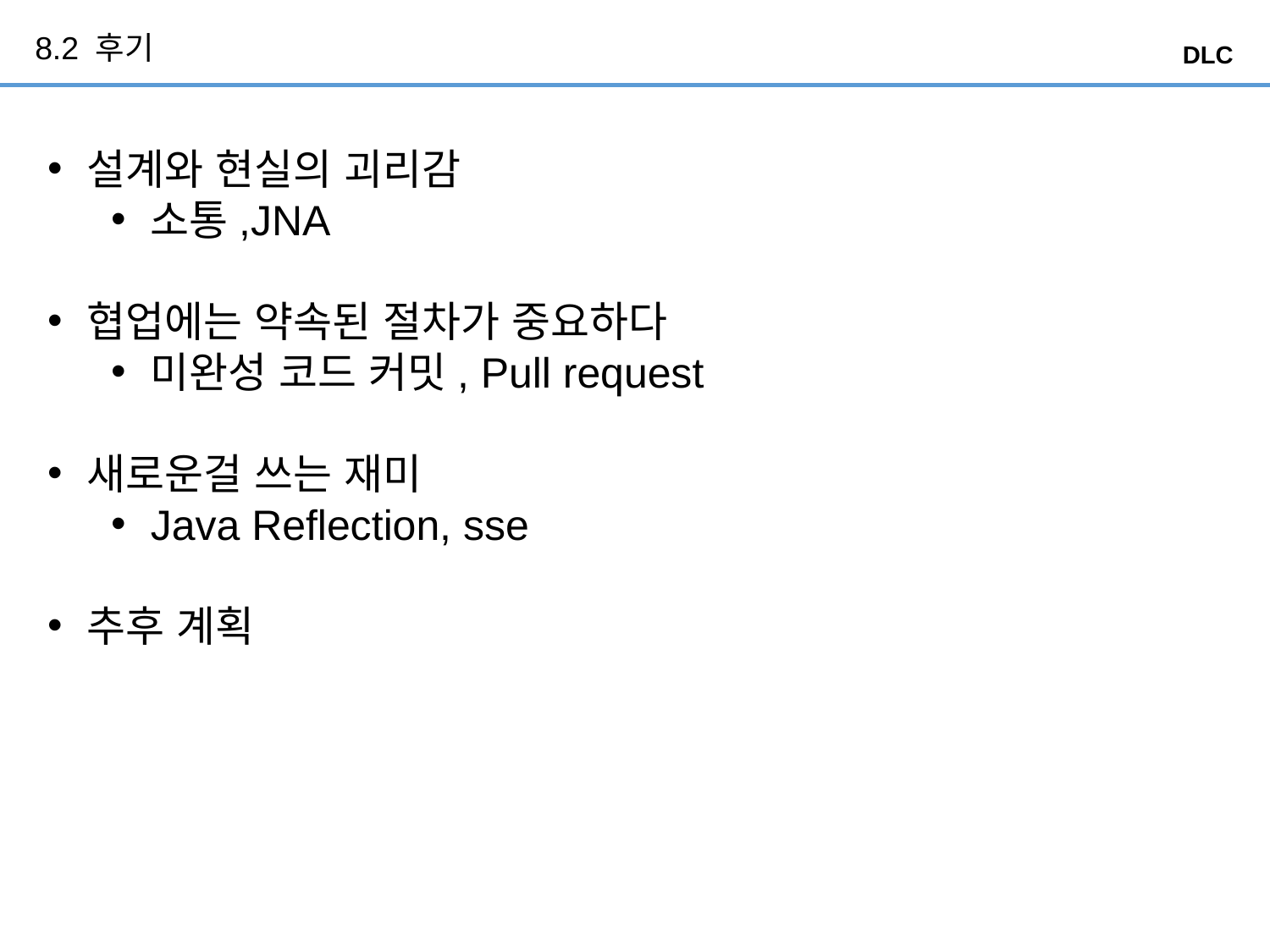

# 8.2 후기
DLC
설계와 현실의 괴리감
소통,JNA

협업에는 약속된 절차가 중요하다
미완성 코드 커밋, Pull request

새로운걸 쓰는 재미
Java Reflection, sse

추후 계획